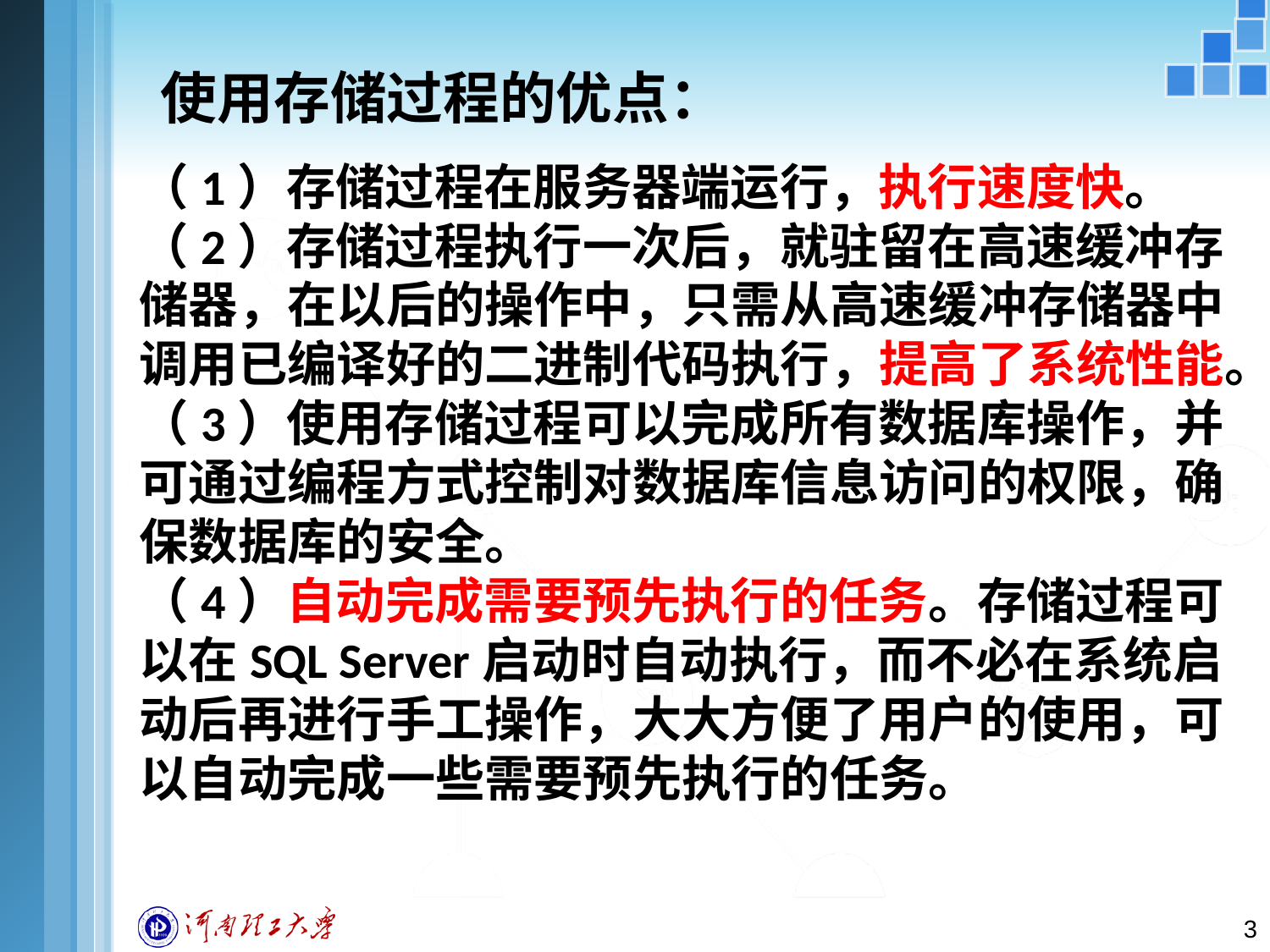

# 使用存储过程的优点：
（1）存储过程在服务器端运行，执行速度快。
（2）存储过程执行一次后，就驻留在高速缓冲存储器，在以后的操作中，只需从高速缓冲存储器中调用已编译好的二进制代码执行，提高了系统性能。
（3）使用存储过程可以完成所有数据库操作，并可通过编程方式控制对数据库信息访问的权限，确保数据库的安全。
（4）自动完成需要预先执行的任务。存储过程可以在SQL Server启动时自动执行，而不必在系统启动后再进行手工操作，大大方便了用户的使用，可以自动完成一些需要预先执行的任务。